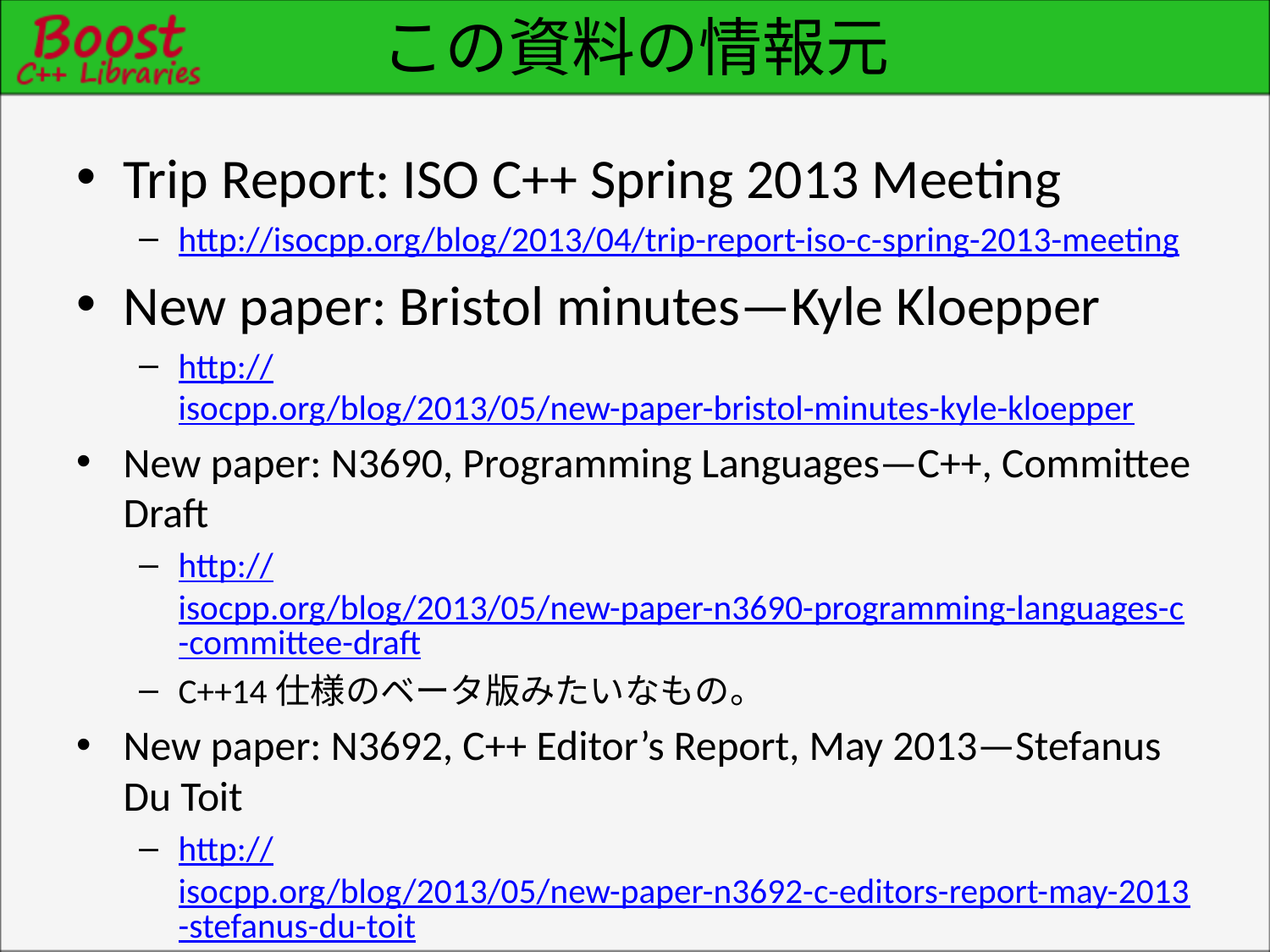

# この資料の情報元
Trip Report: ISO C++ Spring 2013 Meeting
http://isocpp.org/blog/2013/04/trip-report-iso-c-spring-2013-meeting
New paper: Bristol minutes—Kyle Kloepper
http://isocpp.org/blog/2013/05/new-paper-bristol-minutes-kyle-kloepper
New paper: N3690, Programming Languages—C++, Committee Draft
http://isocpp.org/blog/2013/05/new-paper-n3690-programming-languages-c-committee-draft
C++14仕様のベータ版みたいなもの。
New paper: N3692, C++ Editor’s Report, May 2013—Stefanus Du Toit
http://isocpp.org/blog/2013/05/new-paper-n3692-c-editors-report-may-2013-stefanus-du-toit
変更点リスト